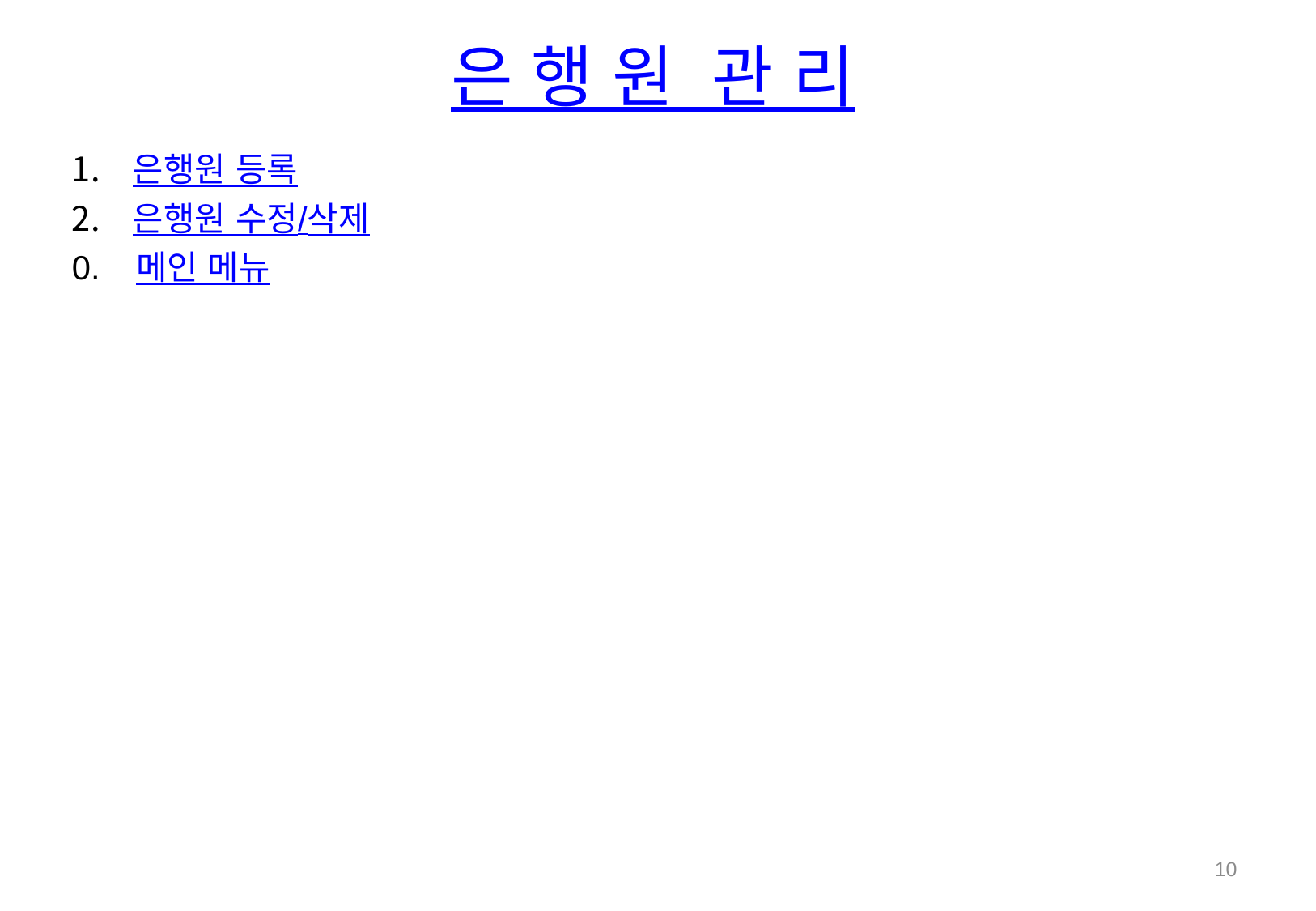

은 행 원  관 리
은행원 등록
은행원 수정/삭제
0.   메인 메뉴

10